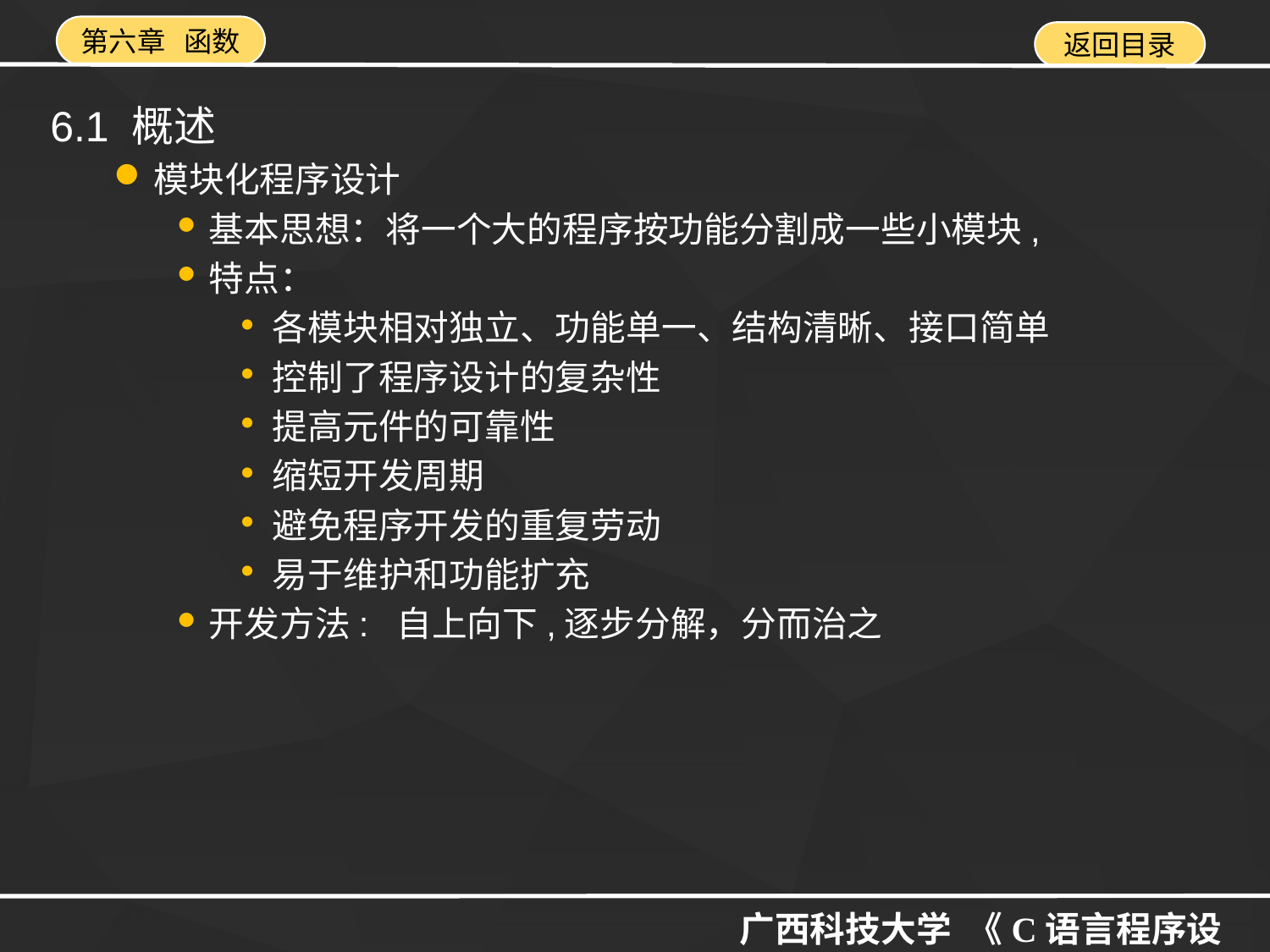

6.1 概述
模块化程序设计
基本思想：将一个大的程序按功能分割成一些小模块,
特点：
各模块相对独立、功能单一、结构清晰、接口简单
控制了程序设计的复杂性
提高元件的可靠性
缩短开发周期
避免程序开发的重复劳动
易于维护和功能扩充
开发方法:  自上向下,逐步分解，分而治之